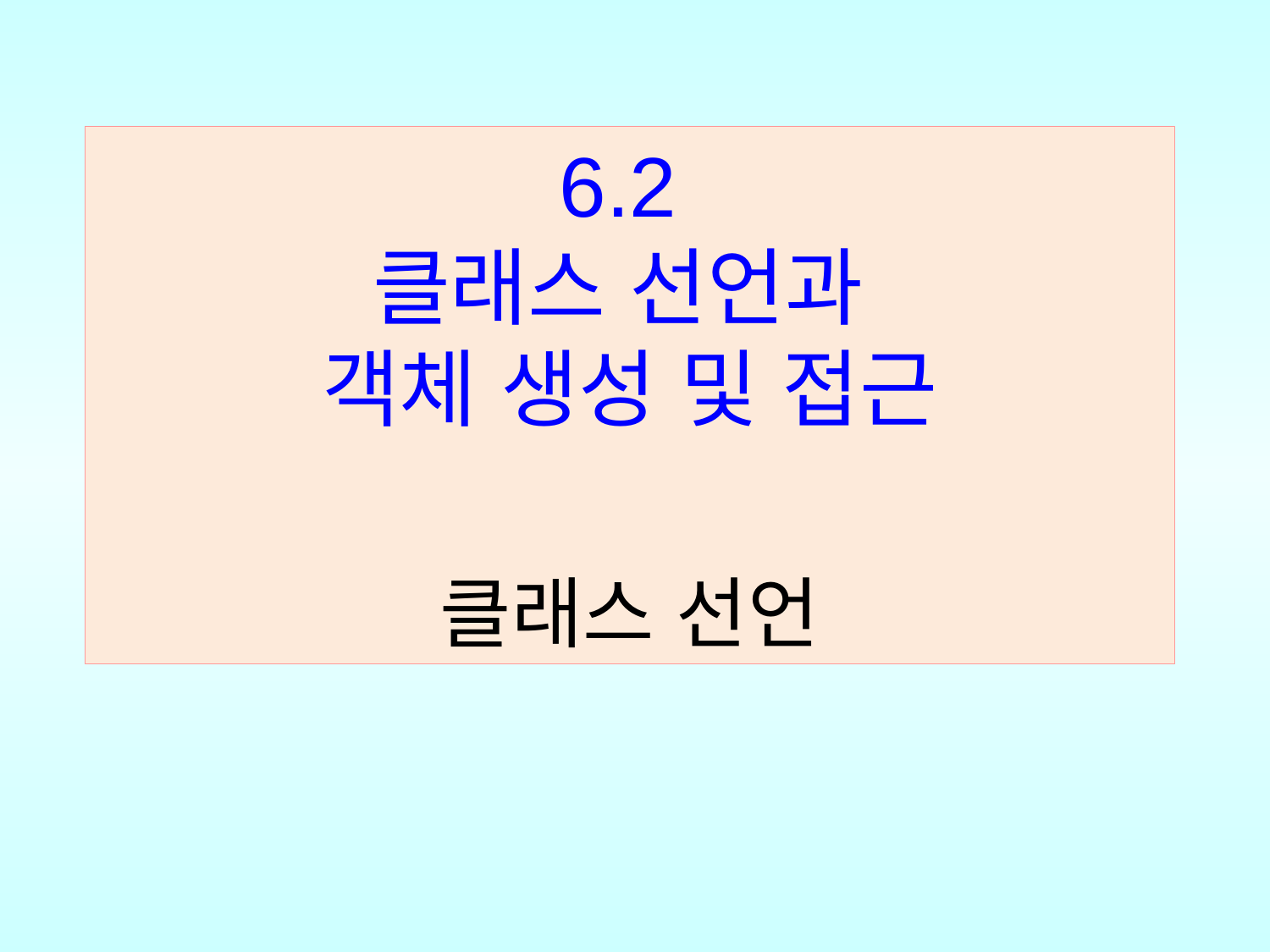

6.2
클래스 선언과
객체 생성 및 접근

클래스 선언